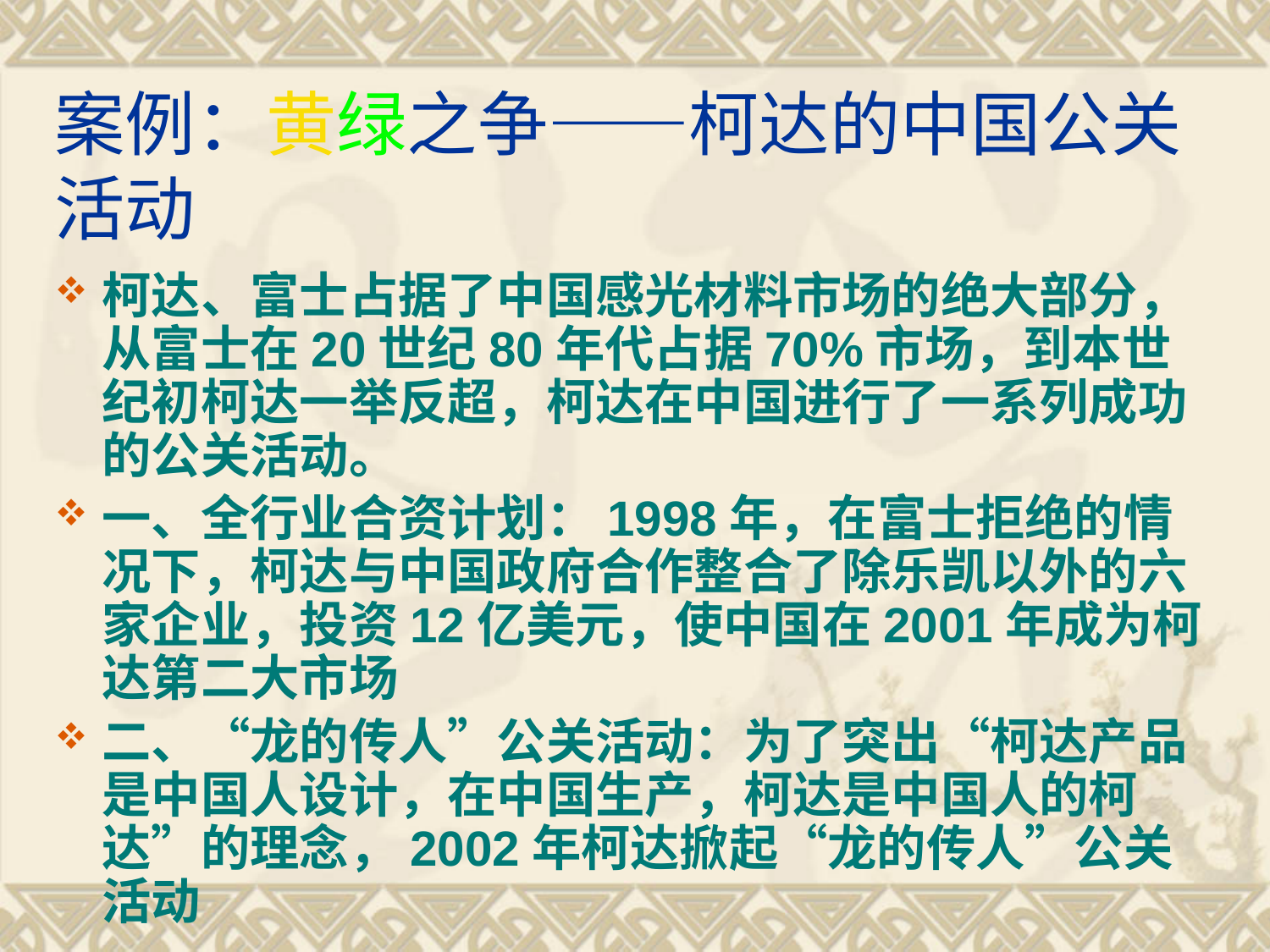

# 案例：黄绿之争——柯达的中国公关活动
柯达、富士占据了中国感光材料市场的绝大部分，从富士在20世纪80年代占据70%市场，到本世纪初柯达一举反超，柯达在中国进行了一系列成功的公关活动。
一、全行业合资计划：1998年，在富士拒绝的情况下，柯达与中国政府合作整合了除乐凯以外的六家企业，投资12亿美元，使中国在2001年成为柯达第二大市场
二、“龙的传人”公关活动：为了突出“柯达产品是中国人设计，在中国生产，柯达是中国人的柯达”的理念，2002年柯达掀起“龙的传人”公关活动